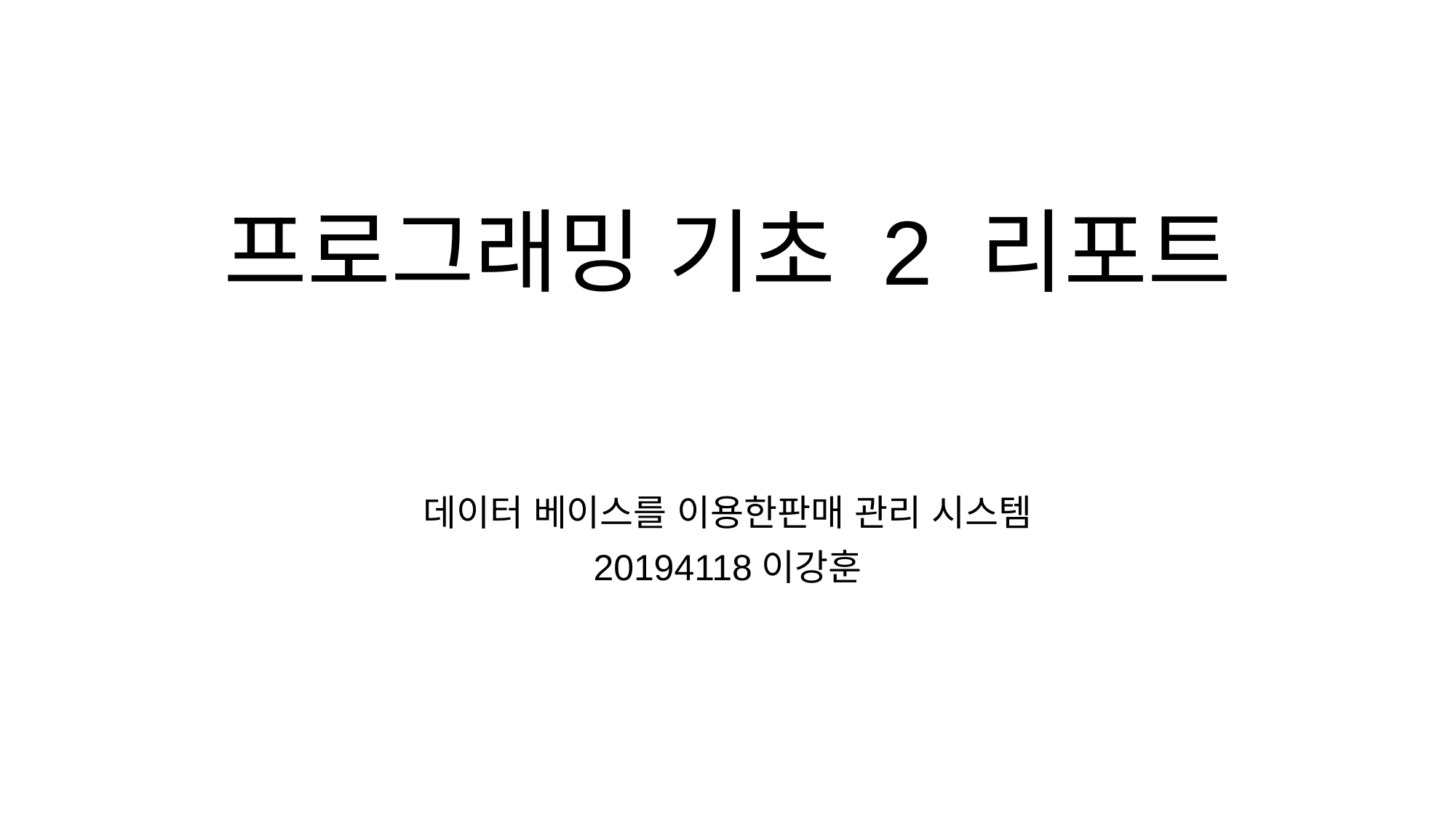

# 프로그래밍 기초 2 리포트

데이터 베이스를 이용한판매 관리 시스템
20194118이강훈